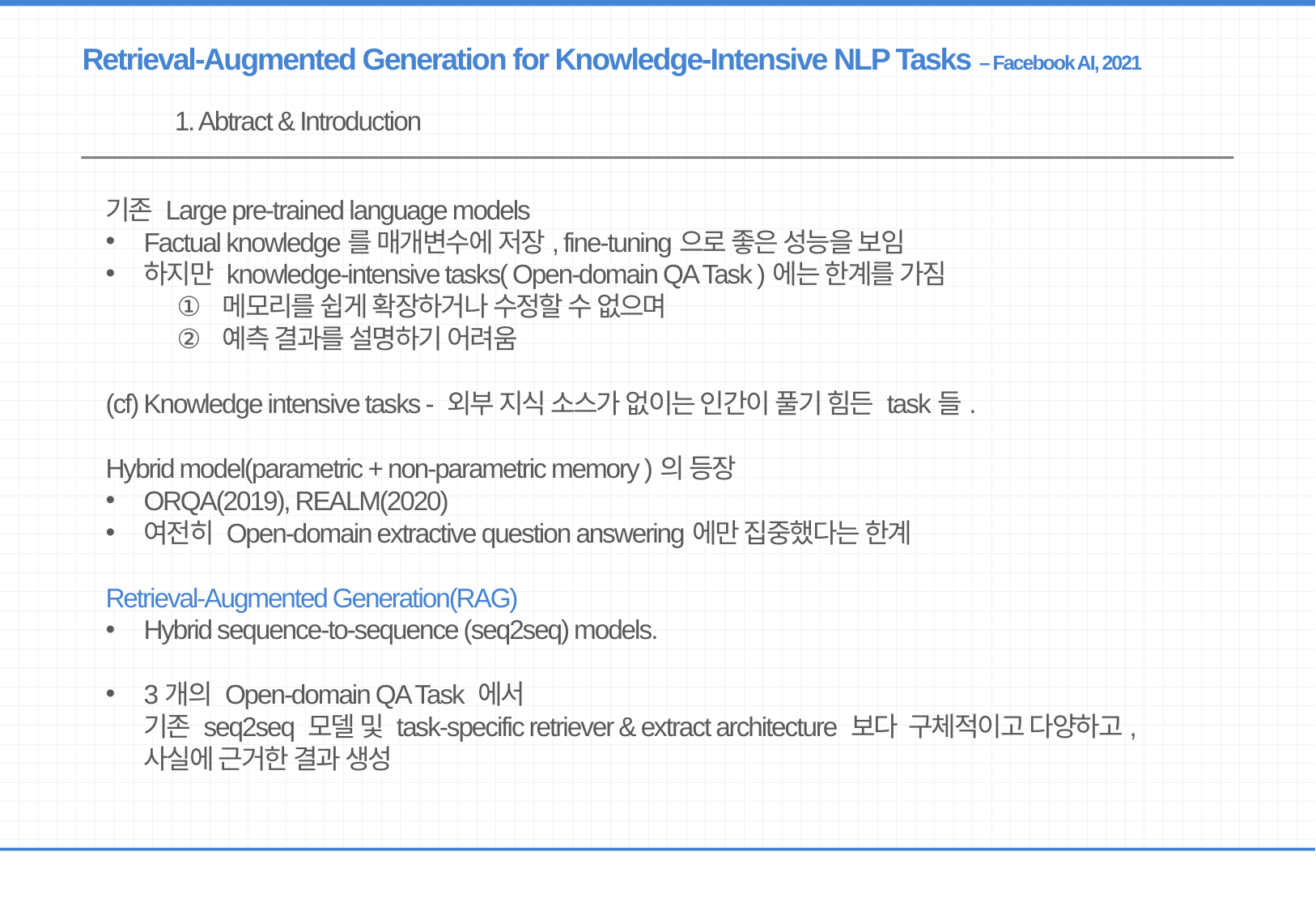

Retrieval-Augmented Generation for Knowledge-Intensive NLP Tasks – Facebook AI, 2021
1. Abtract & Introduction

기존 Large pre-trained language models
Factual knowledge를 매개변수에 저장, fine-tuning으로 좋은 성능을 보임
하지만 knowledge-intensive tasks( Open-domain QA Task )에는 한계를 가짐
메모리를 쉽게 확장하거나 수정할 수 없으며
예측 결과를 설명하기 어려움

(cf) Knowledge intensive tasks - 외부 지식 소스가 없이는 인간이 풀기 힘든 task들.

Hybrid model(parametric + non-parametric memory )의 등장
ORQA(2019), REALM(2020)
여전히 Open-domain extractive question answering에만 집중했다는 한계

Retrieval-Augmented Generation(RAG)
Hybrid sequence-to-sequence (seq2seq) models.

3개의 Open-domain QA Task 에서
기존 seq2seq 모델 및 task-specific retriever & extract architecture 보다  구체적이고 다양하고, 사실에 근거한 결과 생성